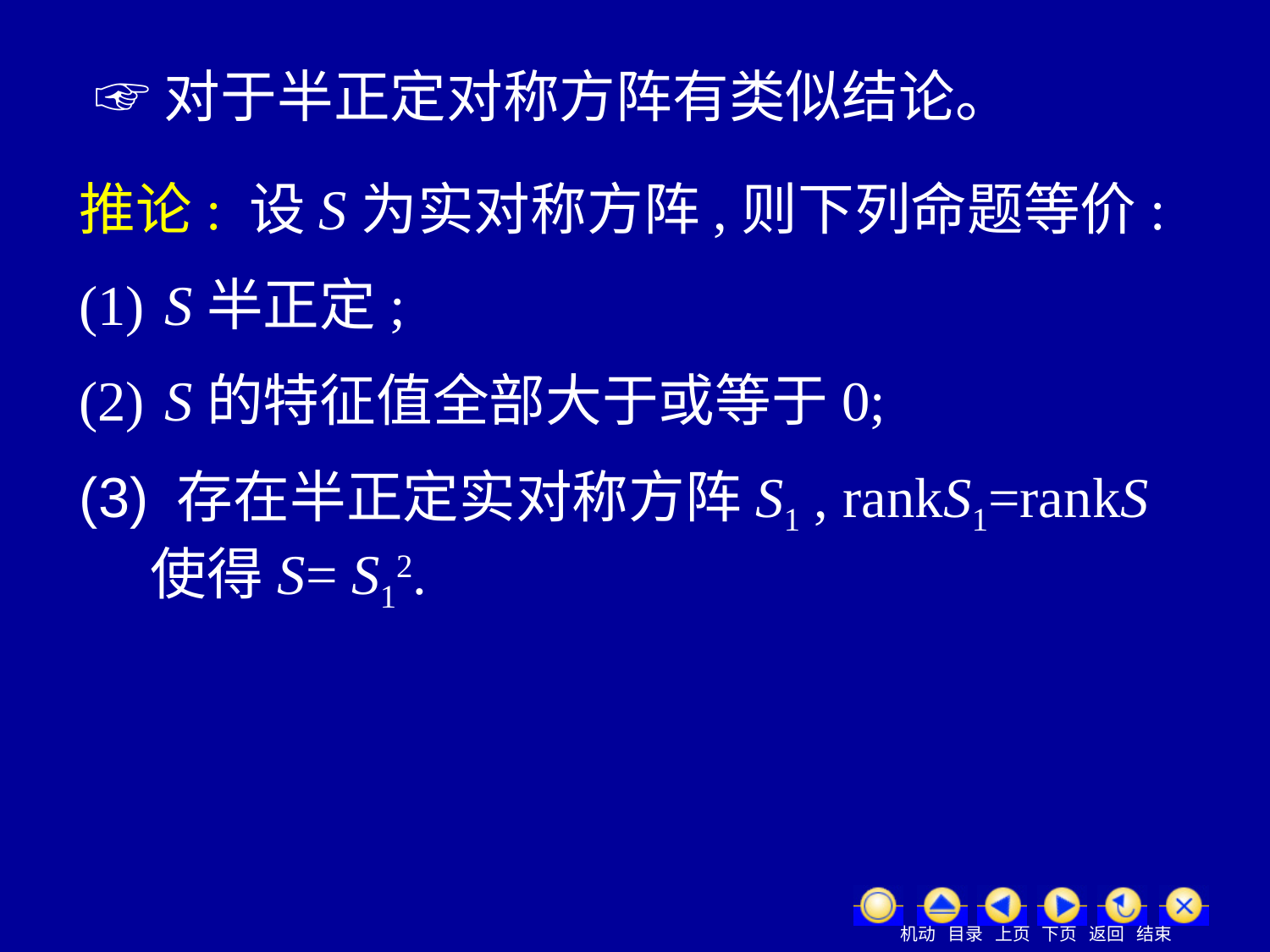

☞对于半正定对称方阵有类似结论。
推论: 设S为实对称方阵,则下列命题等价:
 S半正定;
 S的特征值全部大于或等于0;
 存在半正定实对称方阵S1 , rankS1=rankS使得S= S12.